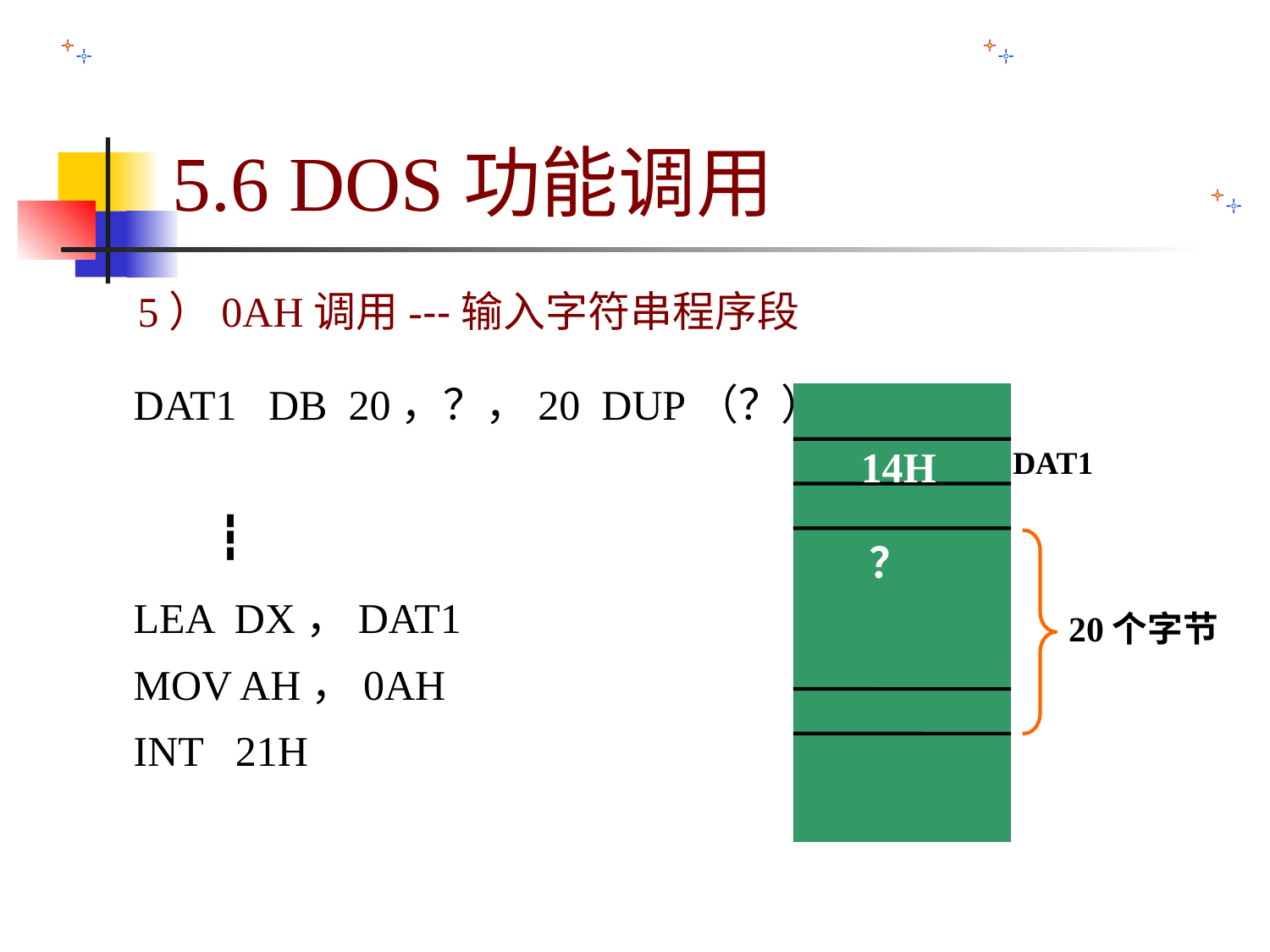

# 5.6 DOS功能调用
5）0AH调用---输入字符串程序段
DAT1   DB  20，？，20  DUP（？）

        ┇
LEA  DX，DAT1
MOV AH，0AH
INT   21H

14H

 ？

20个字节
DAT1